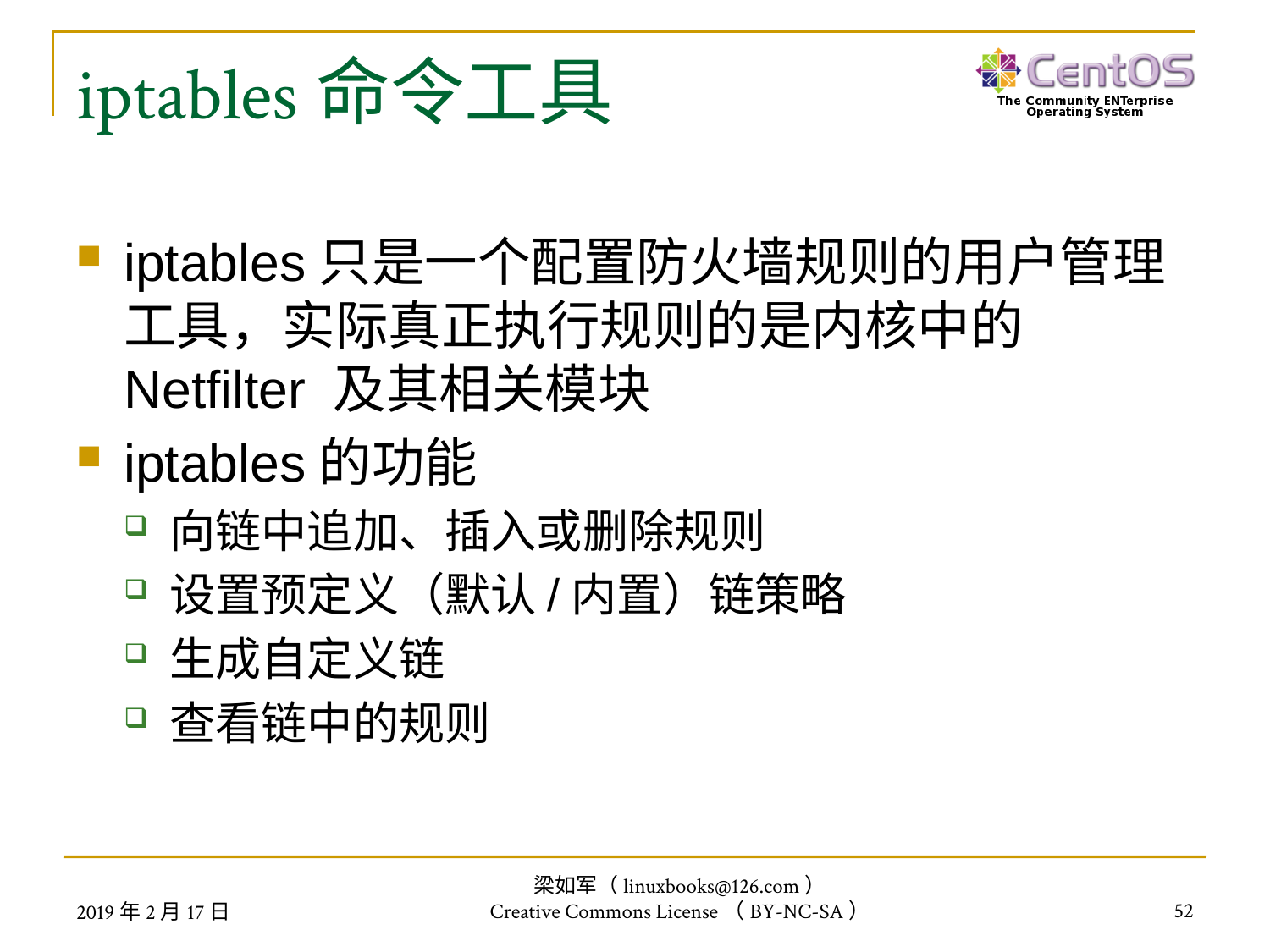

# iptables命令工具
iptables只是一个配置防火墙规则的用户管理工具，实际真正执行规则的是内核中的Netfilter 及其相关模块
iptables的功能
向链中追加、插入或删除规则
设置预定义（默认/内置）链策略
生成自定义链
查看链中的规则
梁如军（linuxbooks@126.com）
Creative Commons License（BY-NC-SA）
2019年2月17日
52